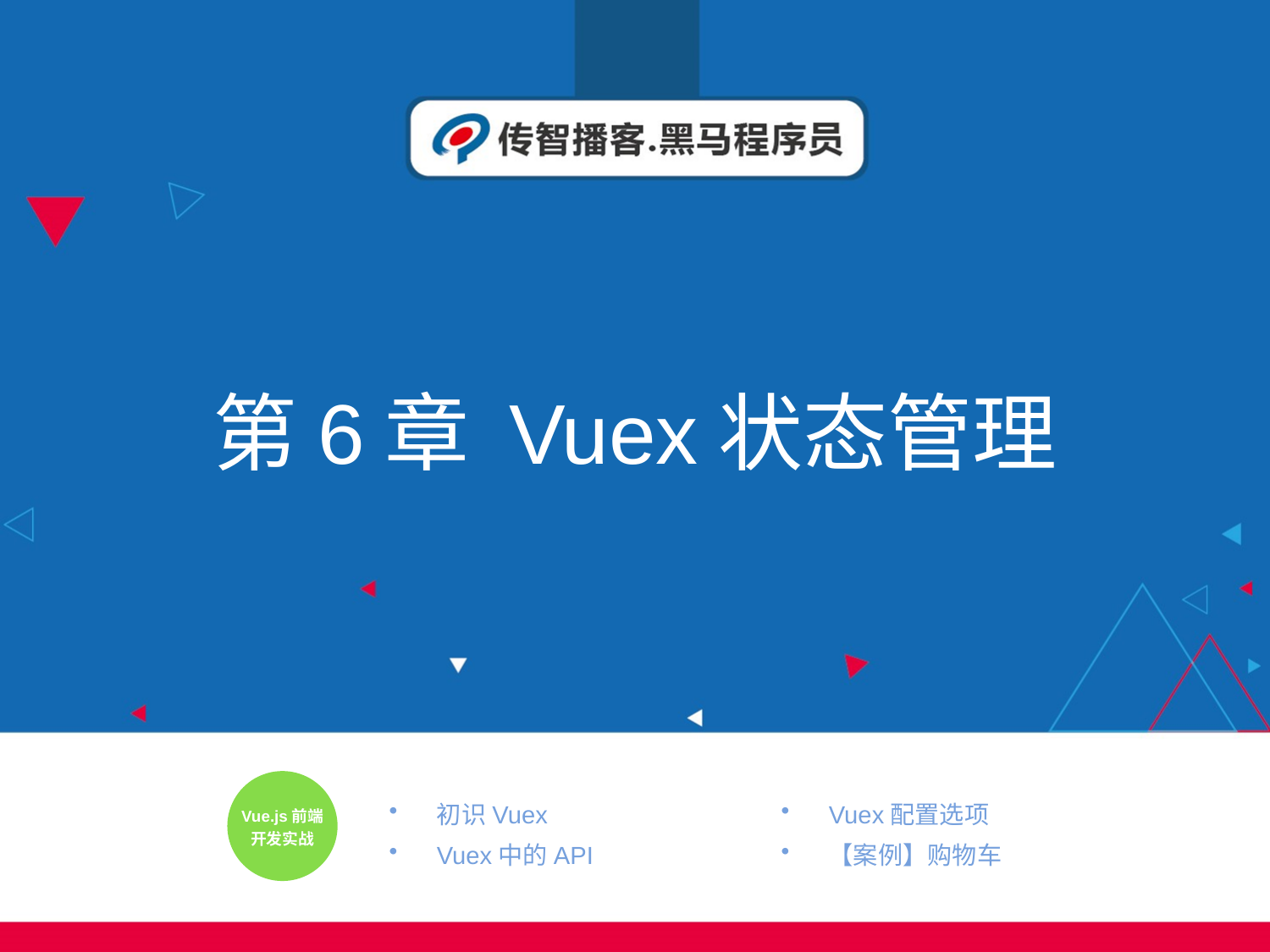

# 第6章 Vuex状态管理
初识Vuex
Vuex中的API
Vuex配置选项
【案例】购物车